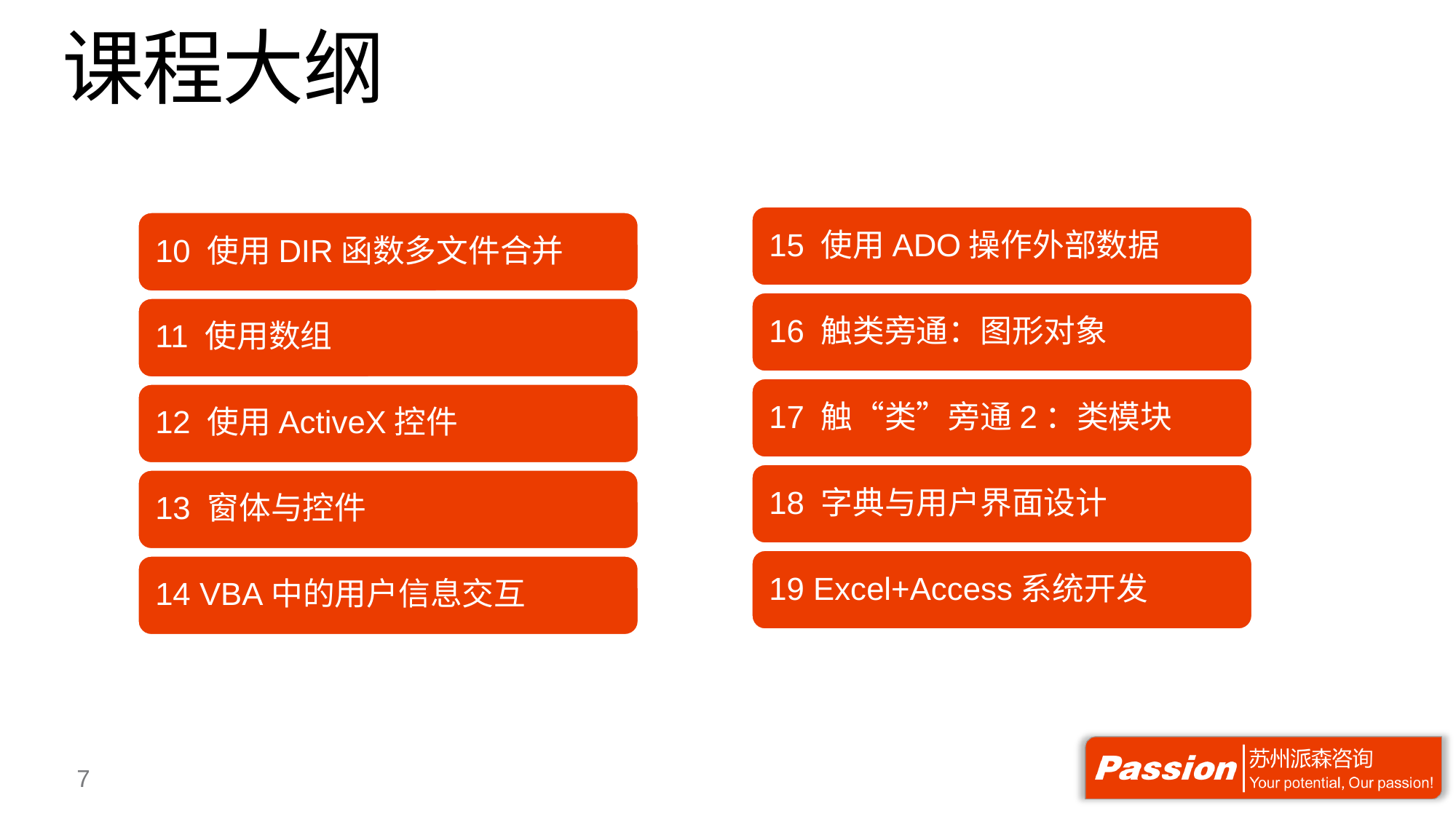

# 课程大纲
15 使用ADO操作外部数据
16 触类旁通：图形对象
17 触“类”旁通2：类模块
18 字典与用户界面设计
19 Excel+Access系统开发
10 使用DIR函数多文件合并
11 使用数组
12 使用ActiveX控件
13 窗体与控件
14 VBA中的用户信息交互
7